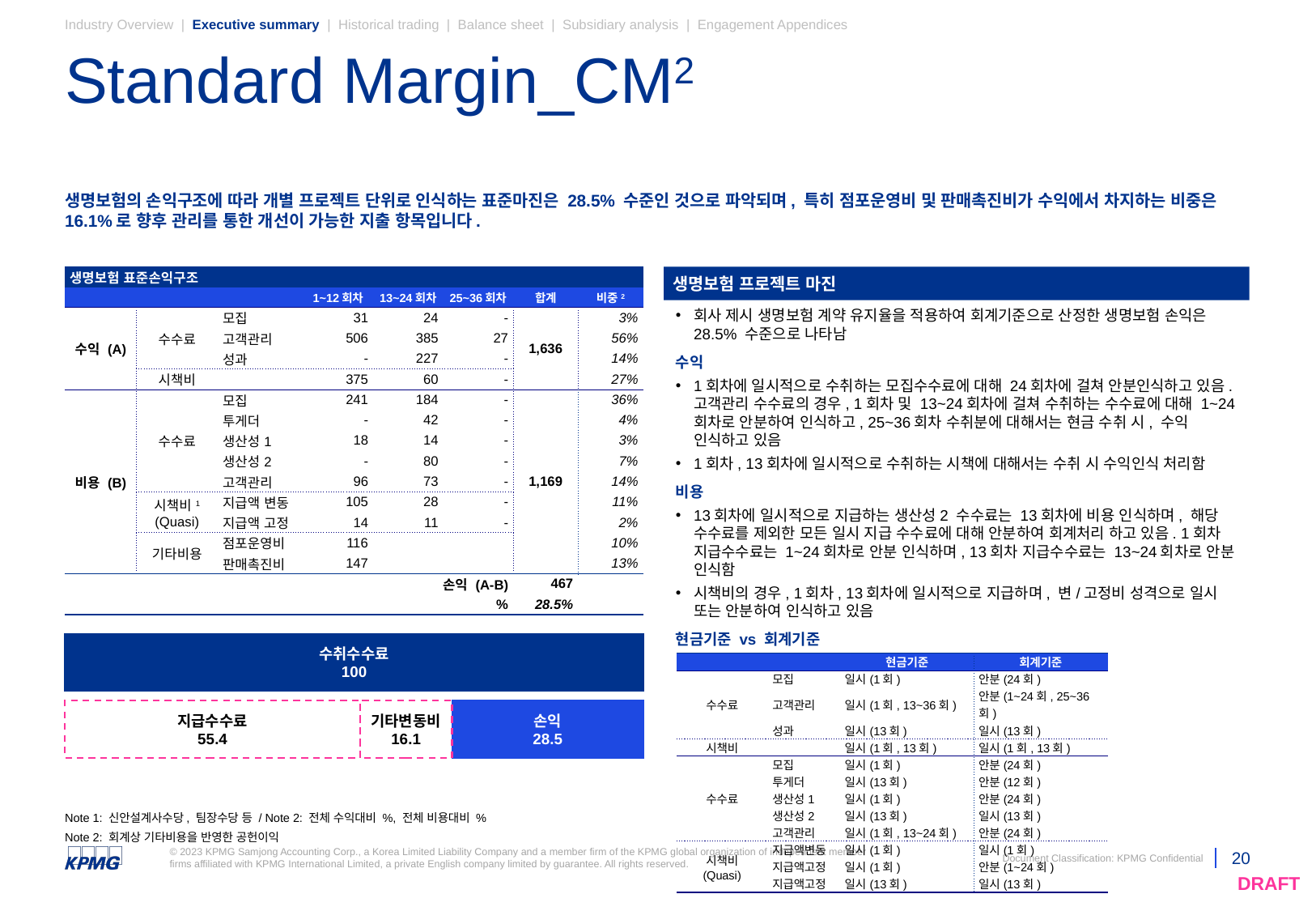

Industry Overview  |  Executive summary  |  Historical trading  |  Balance sheet  |  Subsidiary analysis  |  Engagement Appendices
# Standard Margin_CM2
생명보험의 손익구조에 따라 개별 프로젝트 단위로 인식하는 표준마진은 28.5% 수준인 것으로 파악되며, 특히 점포운영비 및 판매촉진비가 수익에서 차지하는 비중은 16.1%로 향후 관리를 통한 개선이 가능한 지출 항목입니다.
생명보험 프로젝트 마진
| 생명보험 표준손익구조 |  |  |  |  |  |  |  |
| --- | --- | --- | --- | --- | --- | --- | --- |
|  |  |  | 1~12회차 | 13~24회차 | 25~36회차 | 합계 | 비중2 |
| 수익 (A) | 수수료 | 모집 | 31 | 24 | - | 1,636 | 3% |
|  |  | 고객관리 | 506 | 385 | 27 |  | 56% |
|  |  | 성과 | - | 227 | - |  | 14% |
|  | 시책비 |  | 375 | 60 | - |  | 27% |
| 비용 (B) | 수수료 | 모집 | 241 | 184 | - | 1,169 | 36% |
|  |  | 투게더 | - | 42 | - |  | 4% |
|  |  | 생산성1 | 18 | 14 | - |  | 3% |
|  |  | 생산성2 | - | 80 | - |  | 7% |
|  |  | 고객관리 | 96 | 73 | - |  | 14% |
|  | 시책비1 (Quasi) | 지급액 변동 | 105 | 28 | - |  | 11% |
|  |  | 지급액 고정 | 14 | 11 | - |  | 2% |
|  | 기타비용 | 점포운영비 | 116 |  |  |  | 10% |
|  |  | 판매촉진비 | 147 |  |  |  | 13% |
|  |  |  |  | 손익 (A-B) | 손익 (A-B) | 467 |  |
|  |  |  |  |  | % | 28.5% |  |
회사 제시 생명보험 계약 유지율을 적용하여 회계기준으로 산정한 생명보험 손익은 28.5% 수준으로 나타남
수익
1회차에 일시적으로 수취하는 모집수수료에 대해 24회차에 걸쳐 안분인식하고 있음. 고객관리 수수료의 경우, 1회차 및 13~24회차에 걸쳐 수취하는 수수료에 대해 1~24회차로 안분하여 인식하고, 25~36회차 수취분에 대해서는 현금 수취 시, 수익 인식하고 있음
1회차, 13회차에 일시적으로 수취하는 시책에 대해서는 수취 시 수익인식 처리함
비용
13회차에 일시적으로 지급하는 생산성2 수수료는 13회차에 비용 인식하며, 해당 수수료를 제외한 모든 일시 지급 수수료에 대해 안분하여 회계처리 하고 있음. 1회차 지급수수료는 1~24회차로 안분 인식하며, 13회차 지급수수료는 13~24회차로 안분 인식함
시책비의 경우, 1회차, 13회차에 일시적으로 지급하며, 변/고정비 성격으로 일시 또는 안분하여 인식하고 있음
현금기준 vs 회계기준
수취수수료
100
|  |  | 현금기준 | 회계기준 |
| --- | --- | --- | --- |
| 수수료 | 모집 | 일시(1회) | 안분(24회) |
|  | 고객관리 | 일시(1회, 13~36회) | 안분(1~24회, 25~36회) |
|  | 성과 | 일시(13회) | 일시(13회) |
| 시책비 |  | 일시(1회, 13회) | 일시(1회, 13회) |
| 수수료 | 모집 | 일시(1회) | 안분(24회) |
|  | 투게더 | 일시(13회) | 안분(12회) |
|  | 생산성1 | 일시(1회) | 안분(24회) |
|  | 생산성2 | 일시(13회) | 일시(13회) |
|  | 고객관리 | 일시(1회, 13~24회) | 안분(24회) |
| 시책비 (Quasi) | 지급액변동 | 일시(1회) | 일시(1회) |
|  | 지급액고정 | 일시(1회) | 안분(1~24회) |
|  | 지급액고정 | 일시(13회) | 일시(13회) |
지급수수료
55.4
기타변동비 16.1
손익
28.5
Note 1: 신안설계사수당, 팀장수당 등 / Note 2: 전체 수익대비 %, 전체 비용대비 %
Note 2: 회계상 기타비용을 반영한 공헌이익